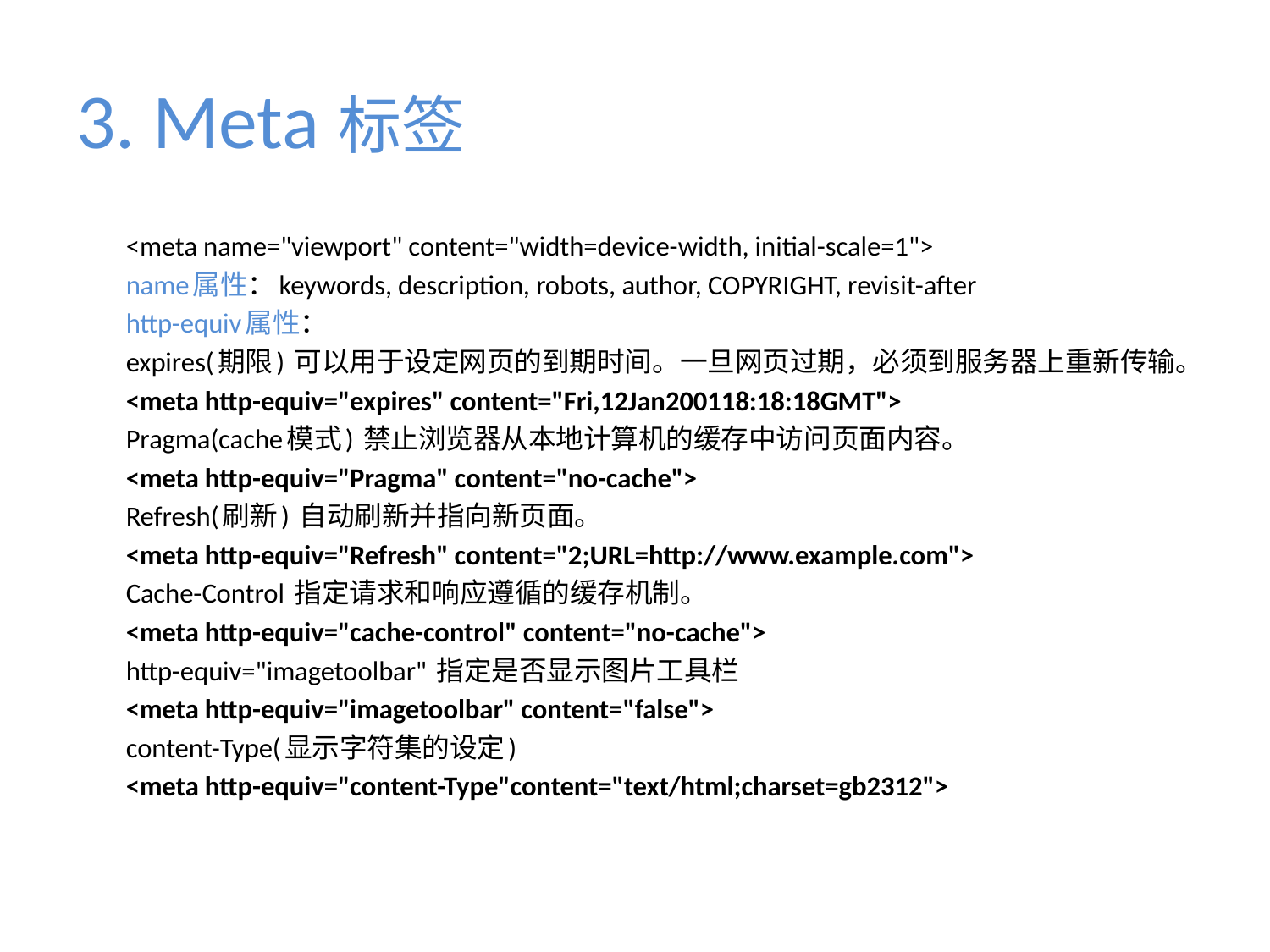

# 3. Meta标签
<meta name="viewport" content="width=device-width, initial-scale=1">
name属性：keywords, description, robots, author, COPYRIGHT, revisit-after
http-equiv属性：
expires(期限) 可以用于设定网页的到期时间。一旦网页过期，必须到服务器上重新传输。
<meta http-equiv="expires" content="Fri,12Jan200118:18:18GMT">
Pragma(cache模式) 禁止浏览器从本地计算机的缓存中访问页面内容。
<meta http-equiv="Pragma" content="no-cache">
Refresh(刷新) 自动刷新并指向新页面。
<meta http-equiv="Refresh" content="2;URL=http://www.example.com">
Cache-Control 指定请求和响应遵循的缓存机制。
<meta http-equiv="cache-control" content="no-cache">
http-equiv="imagetoolbar" 指定是否显示图片工具栏
<meta http-equiv="imagetoolbar" content="false">
content-Type(显示字符集的设定)
<meta http-equiv="content-Type"content="text/html;charset=gb2312">